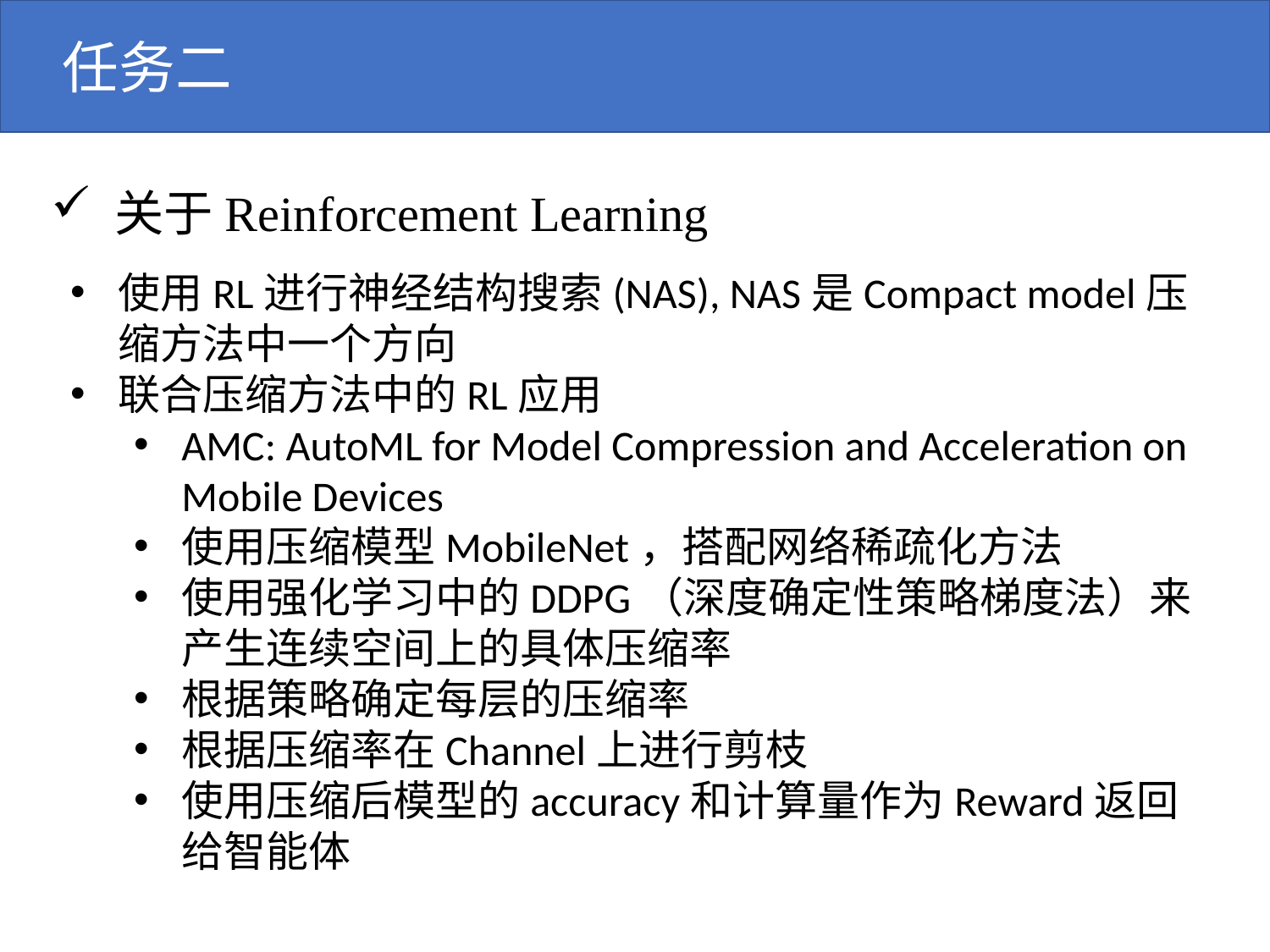

任务二
关于Reinforcement Learning
使用RL进行神经结构搜索(NAS), NAS是Compact model压缩方法中一个方向
联合压缩方法中的RL应用
AMC: AutoML for Model Compression and Acceleration on Mobile Devices
使用压缩模型MobileNet，搭配网络稀疏化方法
使用强化学习中的DDPG（深度确定性策略梯度法）来产生连续空间上的具体压缩率
根据策略确定每层的压缩率
根据压缩率在Channel上进行剪枝
使用压缩后模型的accuracy和计算量作为Reward返回给智能体